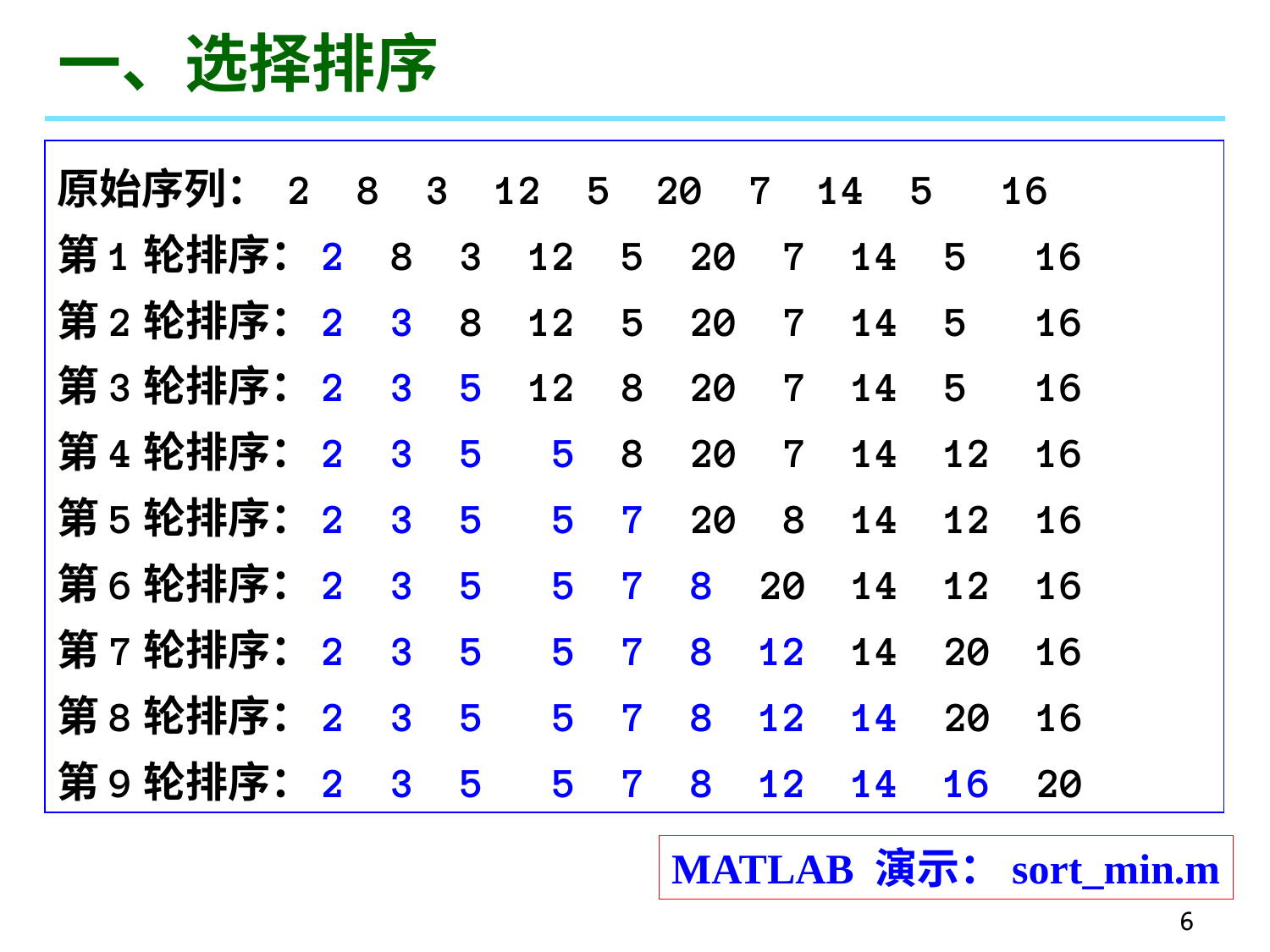

# 一、选择排序
原始序列： 2  8  3  12  5  20  7  14  5   16
第1轮排序：2  8  3  12  5  20  7  14  5   16
第2轮排序：2  3  8  12  5  20  7  14  5   16
第3轮排序：2  3  5  12  8  20  7  14  5   16
第4轮排序：2  3  5   5  8  20  7  14  12  16
第5轮排序：2  3  5   5  7  20  8  14  12  16
第6轮排序：2  3  5   5  7  8  20  14  12  16
第7轮排序：2  3  5   5  7  8  12  14  20  16
第8轮排序：2  3  5   5  7  8  12  14  20  16
第9轮排序：2  3  5   5  7  8  12  14  16  20
MATLAB 演示：sort_min.m
6